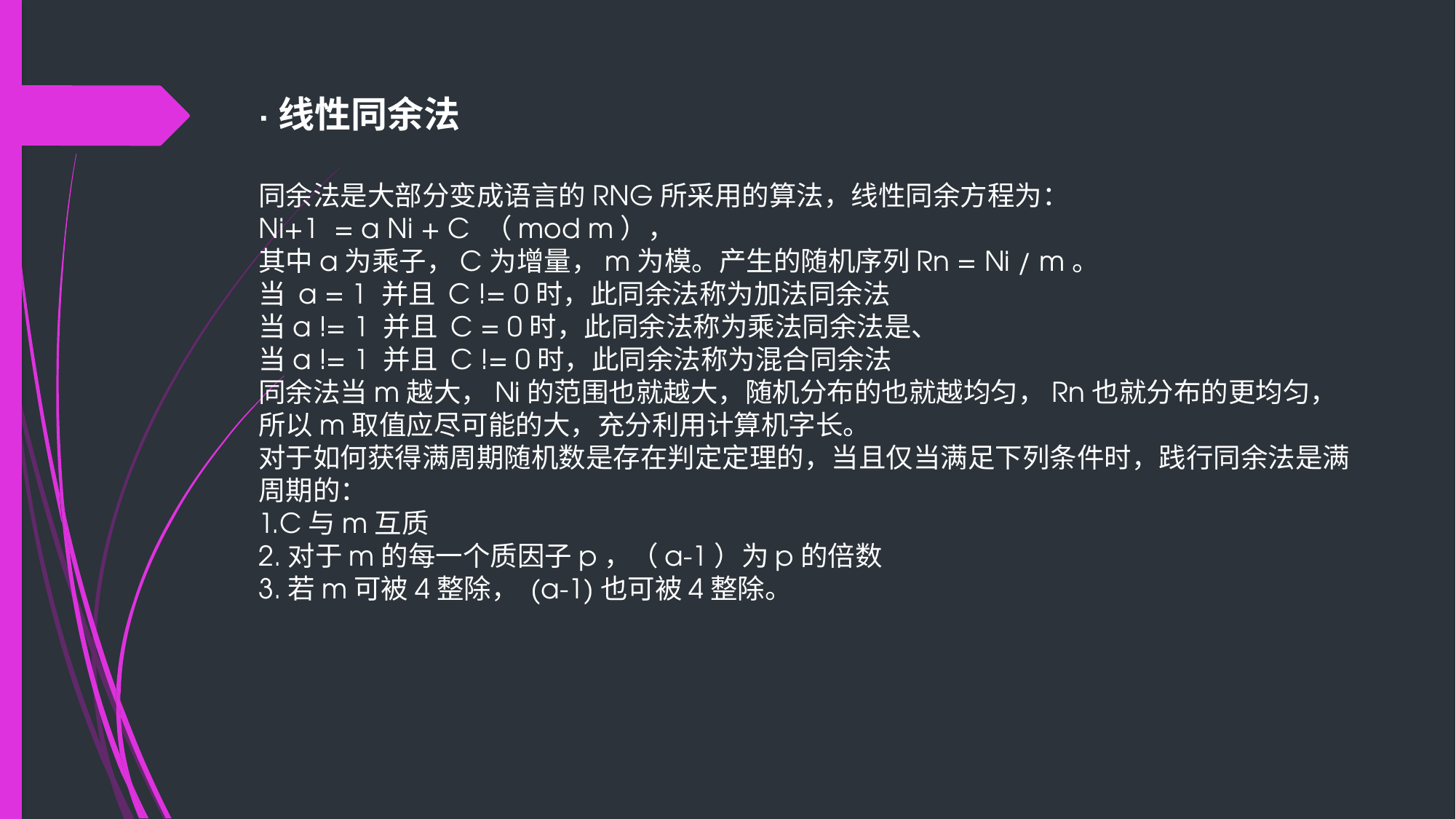

·线性同余法

同余法是大部分变成语言的RNG所采用的算法，线性同余方程为：
Ni+1  = a Ni + C （mod m），
其中a为乘子，C为增量，m为模。产生的随机序列Rn = Ni / m。
当 a = 1 并且 C != 0时，此同余法称为加法同余法
当a != 1 并且 C = 0时，此同余法称为乘法同余法是、
当a != 1 并且 C != 0时，此同余法称为混合同余法
同余法当m越大，Ni的范围也就越大，随机分布的也就越均匀，Rn也就分布的更均匀，所以m取值应尽可能的大，充分利用计算机字长。
对于如何获得满周期随机数是存在判定定理的，当且仅当满足下列条件时，践行同余法是满周期的：
1.C与m互质
2.对于m的每一个质因子p，（a-1）为p的倍数
3.若m可被4整除， (a-1)也可被4整除。